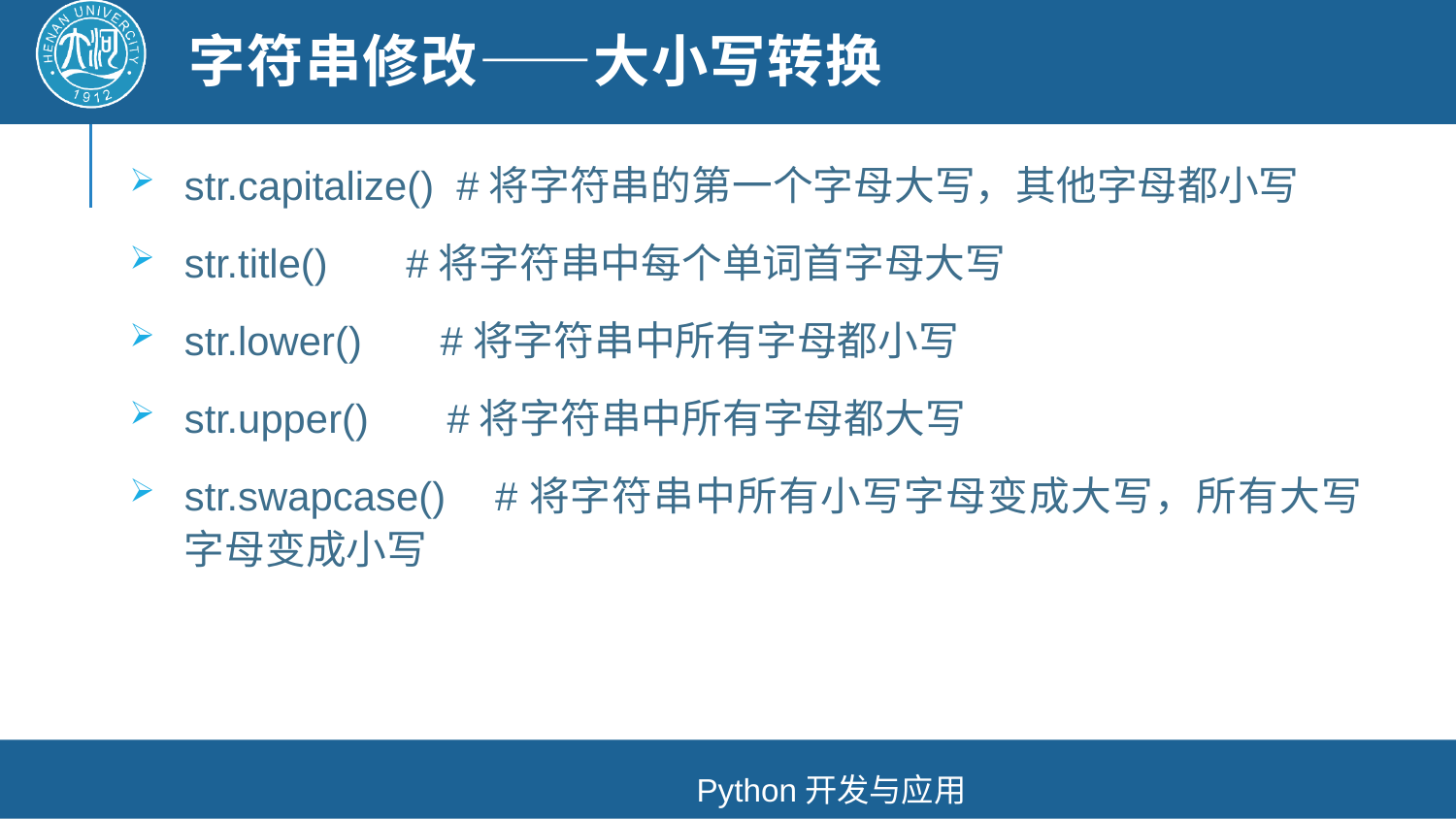

# 字符串修改——大小写转换
str.capitalize()  #将字符串的第一个字母大写，其他字母都小写
str.title()       #将字符串中每个单词首字母大写
str.lower()       #将字符串中所有字母都小写
str.upper()       #将字符串中所有字母都大写
str.swapcase()    #将字符串中所有小写字母变成大写，所有大写字母变成小写

Python开发与应用
21